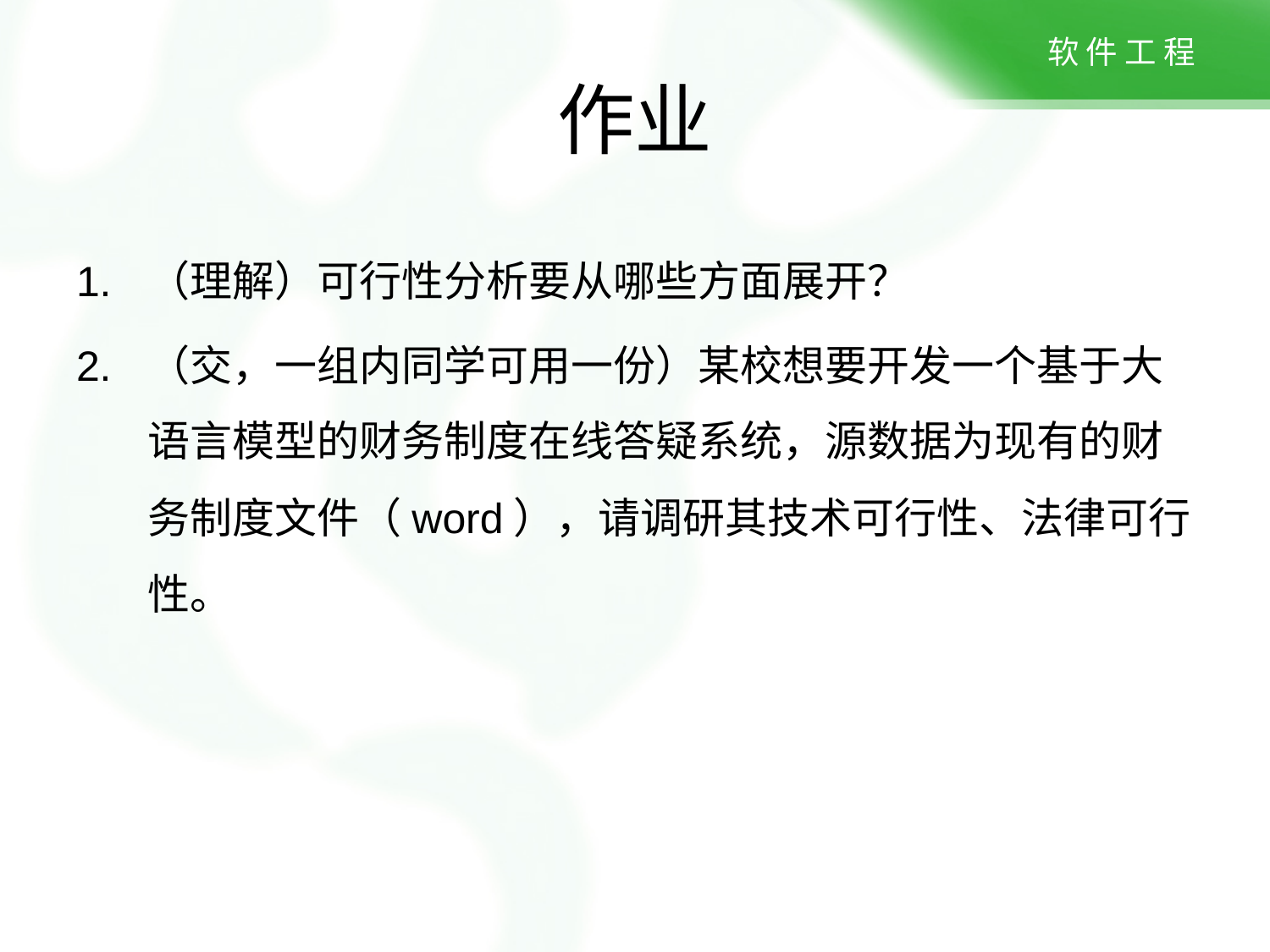

# 作业
（理解）可行性分析要从哪些方面展开？
（交，一组内同学可用一份）某校想要开发一个基于大语言模型的财务制度在线答疑系统，源数据为现有的财务制度文件（word），请调研其技术可行性、法律可行性。